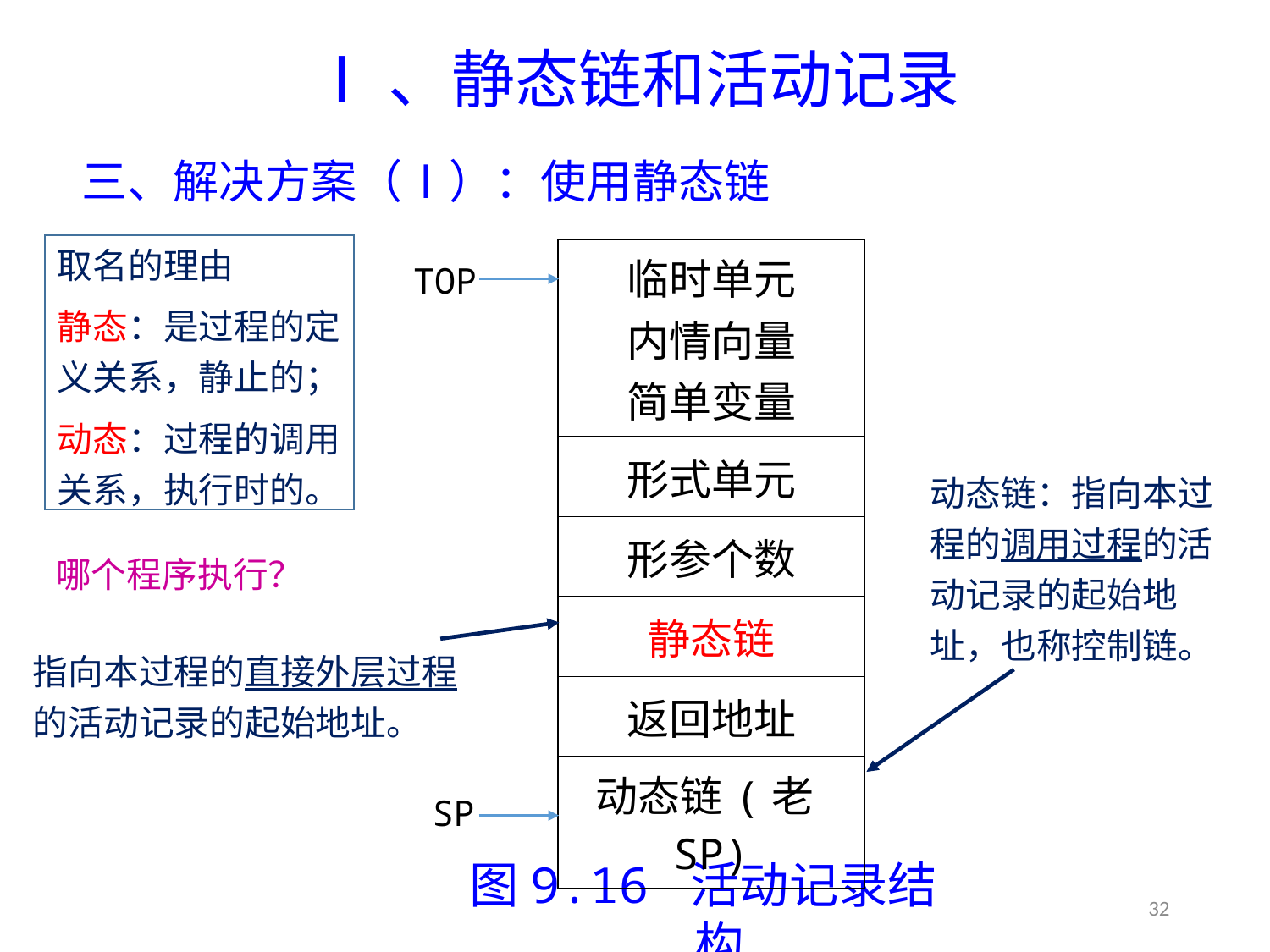

# Ⅰ、静态链和活动记录
三、解决方案（Ⅰ）：使用静态链
取名的理由
静态：是过程的定义关系，静止的；
动态：过程的调用关系，执行时的。
| 临时单元 内情向量 简单变量 |
| --- |
| 形式单元 |
| 形参个数 |
| 静态链 |
| 返回地址 |
| 动态链(老SP) |
TOP
SP
动态链：指向本过程的调用过程的活动记录的起始地址，也称控制链。
哪个程序执行？
指向本过程的直接外层过程的活动记录的起始地址。
图9.16 活动记录结构
32